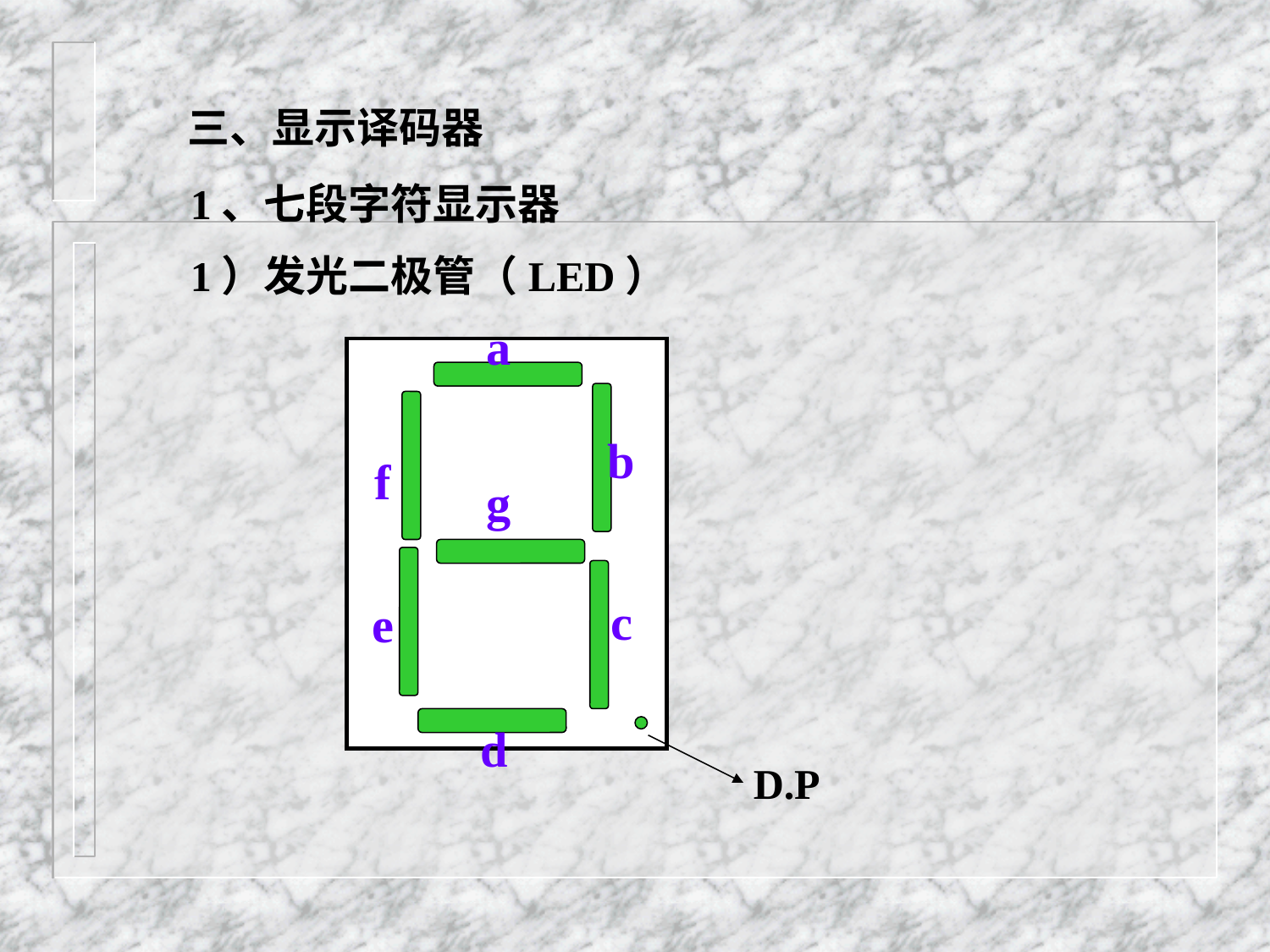

三、显示译码器
1、七段字符显示器
1）发光二极管（LED）
a

b
f
g

c
e

d

D.P